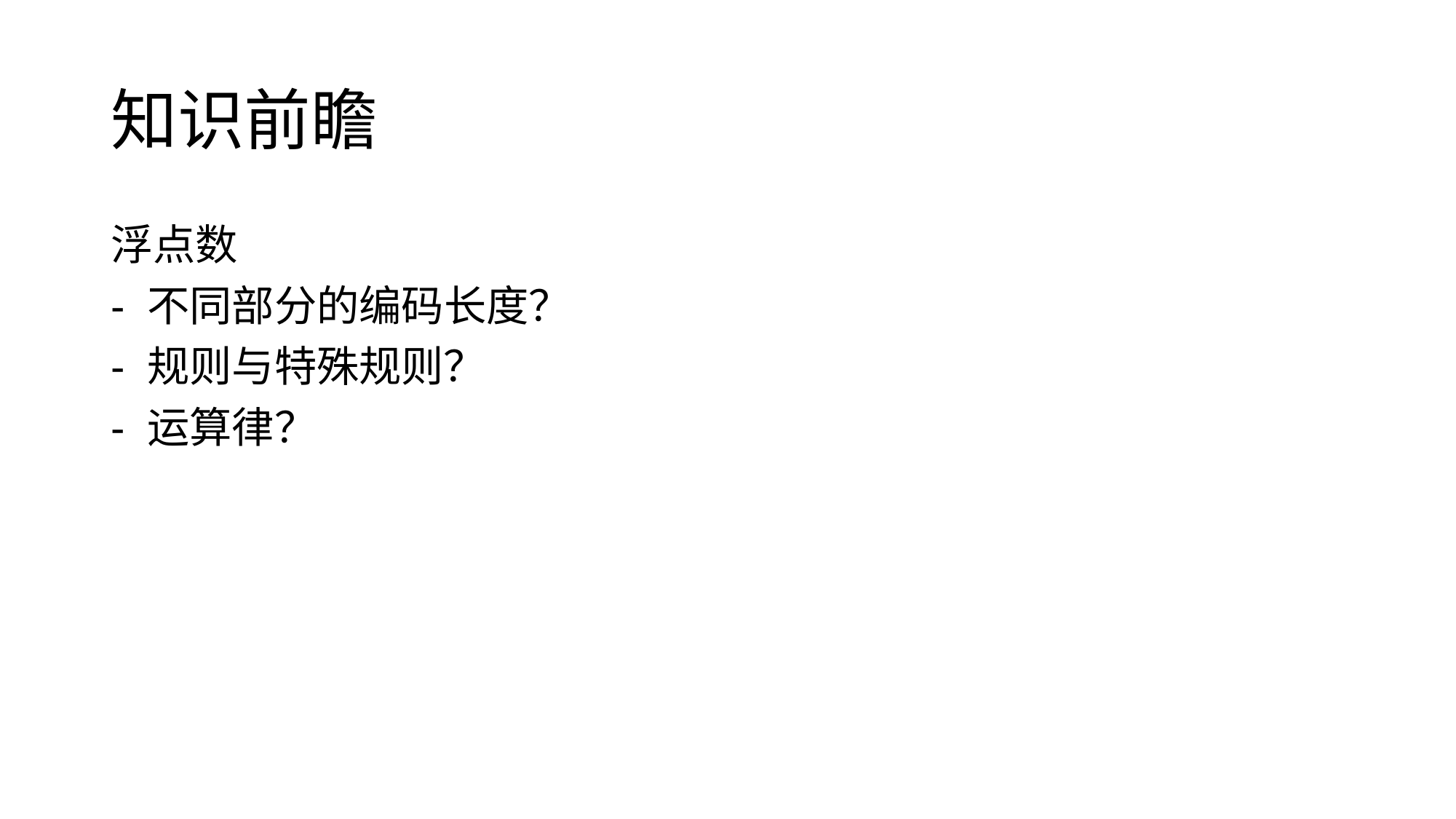

# 知识前瞻
浮点数
- 不同部分的编码长度？
- 规则与特殊规则？
- 运算律？